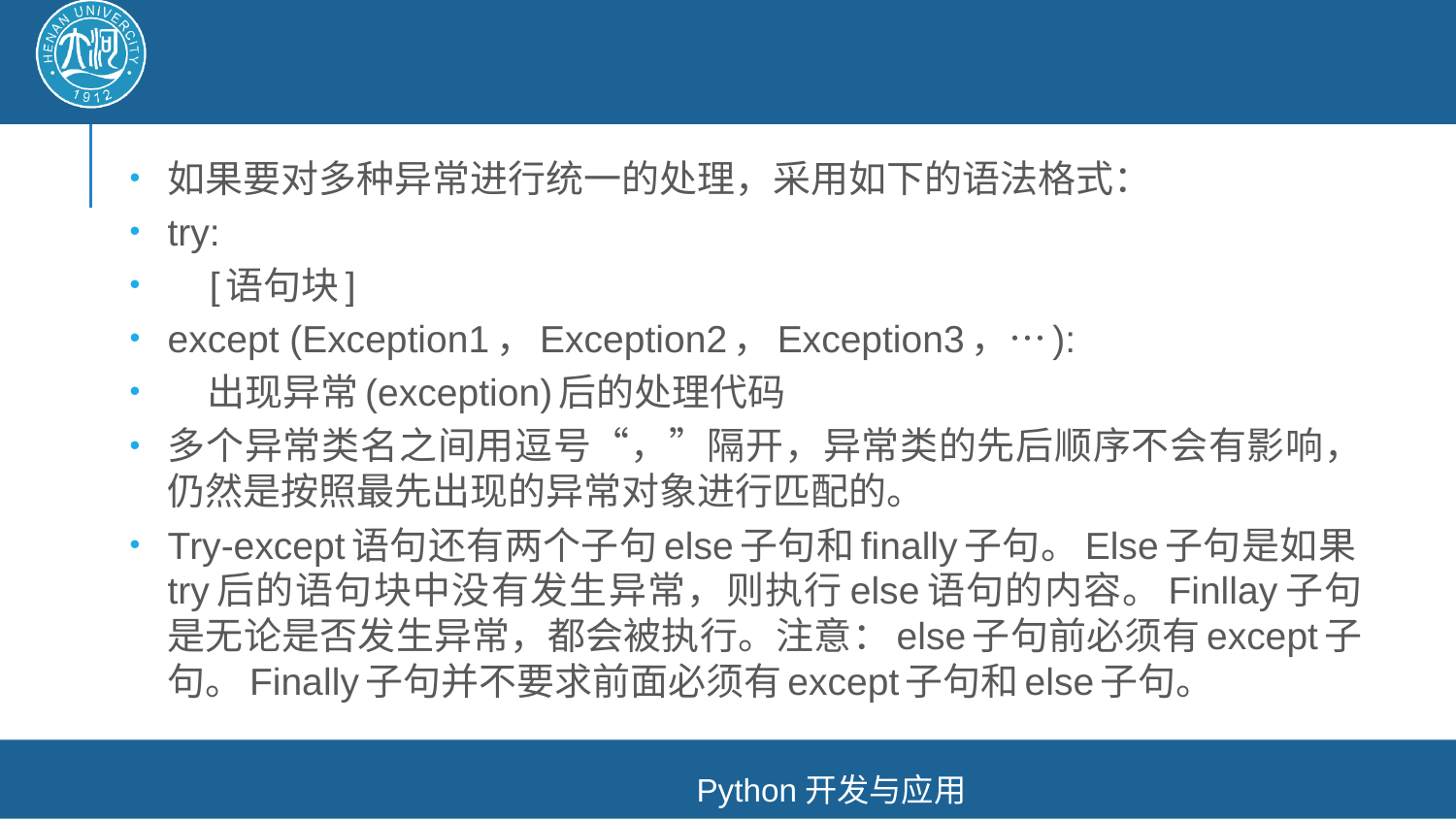

#
如果要对多种异常进行统一的处理，采用如下的语法格式：
try:
    [语句块]
except (Exception1，Exception2，Exception3，…):
    出现异常(exception)后的处理代码
多个异常类名之间用逗号“，”隔开，异常类的先后顺序不会有影响，仍然是按照最先出现的异常对象进行匹配的。
Try-except语句还有两个子句else子句和finally子句。Else子句是如果try后的语句块中没有发生异常，则执行else语句的内容。Finllay子句是无论是否发生异常，都会被执行。注意：else子句前必须有except子句。Finally子句并不要求前面必须有except子句和else子句。

Python开发与应用
37